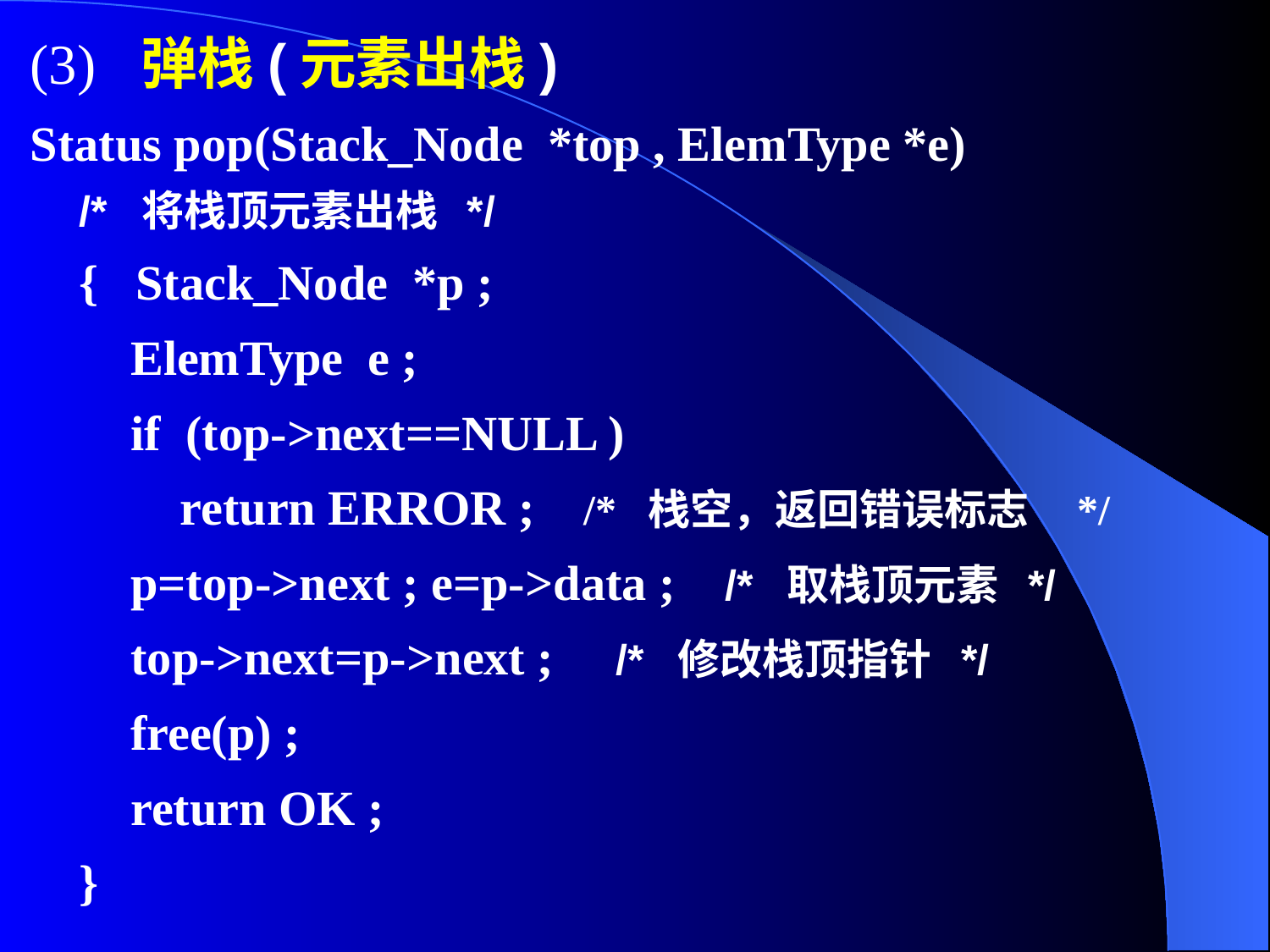

# (3)  弹栈(元素出栈)
Status pop(Stack_Node  *top , ElemType *e)
/*  将栈顶元素出栈  */
{   Stack_Node  *p ;
ElemType  e ;
if  (top->next==NULL )
return ERROR ;    /*  栈空，返回错误标志    */
p=top->next ; e=p->data ;    /*  取栈顶元素  */
top->next=p->next ;     /*  修改栈顶指针  */
free(p) ;
return OK ;
}